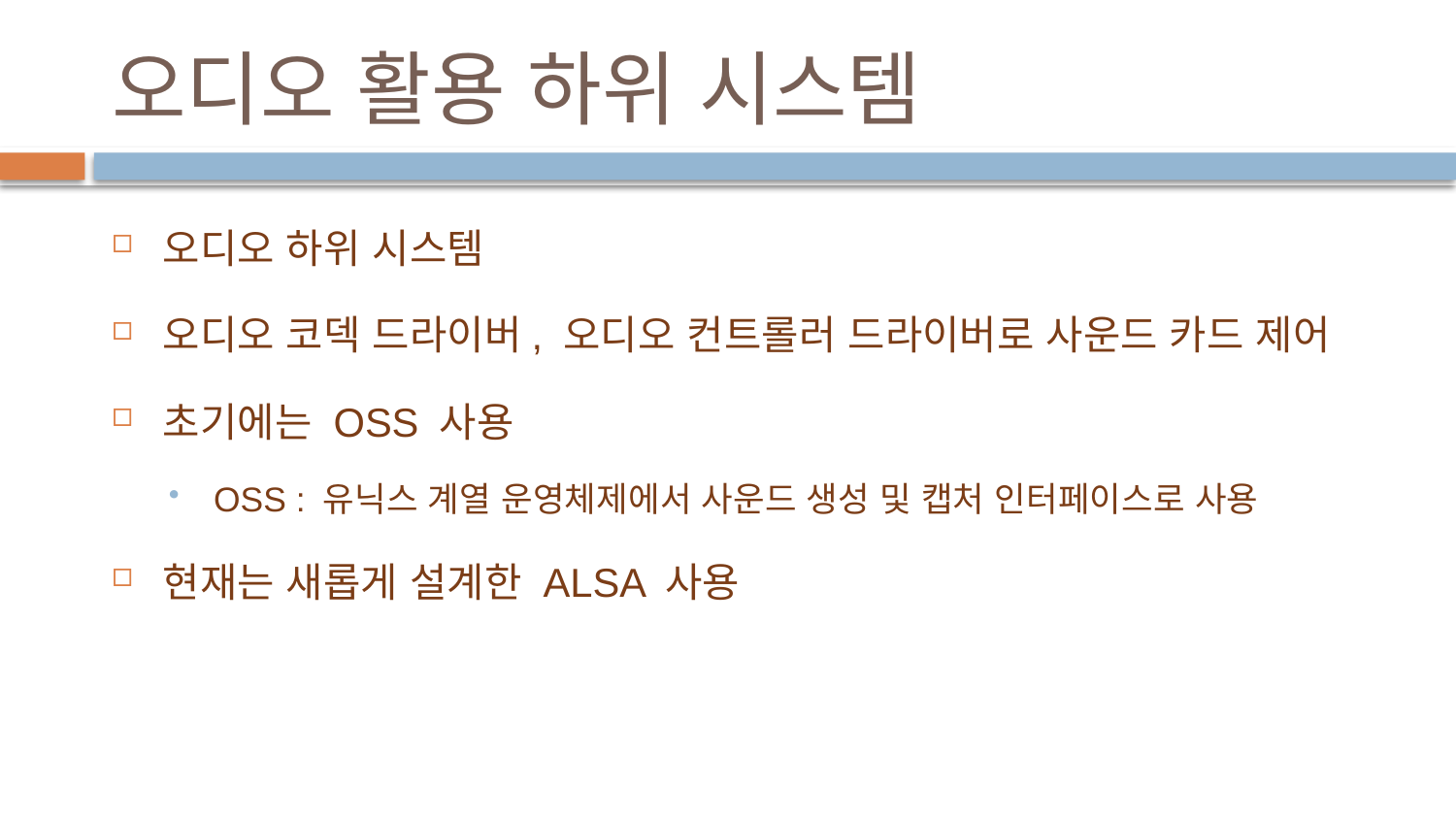

# 오디오 활용 하위 시스템
오디오 하위 시스템
오디오 코덱 드라이버, 오디오 컨트롤러 드라이버로 사운드 카드 제어
초기에는 OSS 사용
OSS : 유닉스 계열 운영체제에서 사운드 생성 및 캡처 인터페이스로 사용
현재는 새롭게 설계한 ALSA 사용